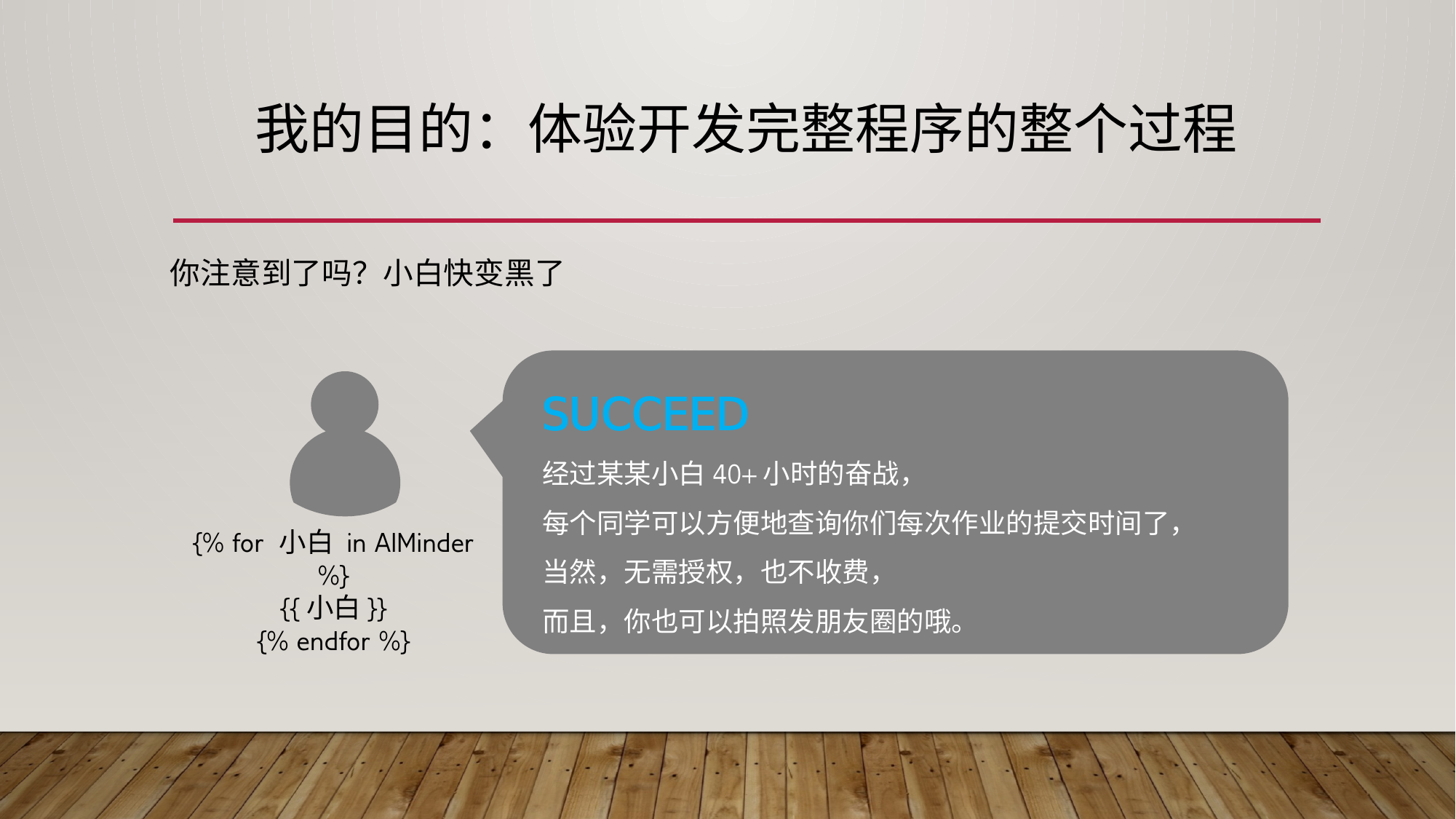

# 我的目的：体验开发完整程序的整个过程
你注意到了吗？小白快变黑了
SUCCEED
经过某某小白40+小时的奋战，
每个同学可以方便地查询你们每次作业的提交时间了，
当然，无需授权，也不收费，
而且，你也可以拍照发朋友圈的哦。

{% for 小白 in AIMinder %}
{{小白}}
{% endfor %}